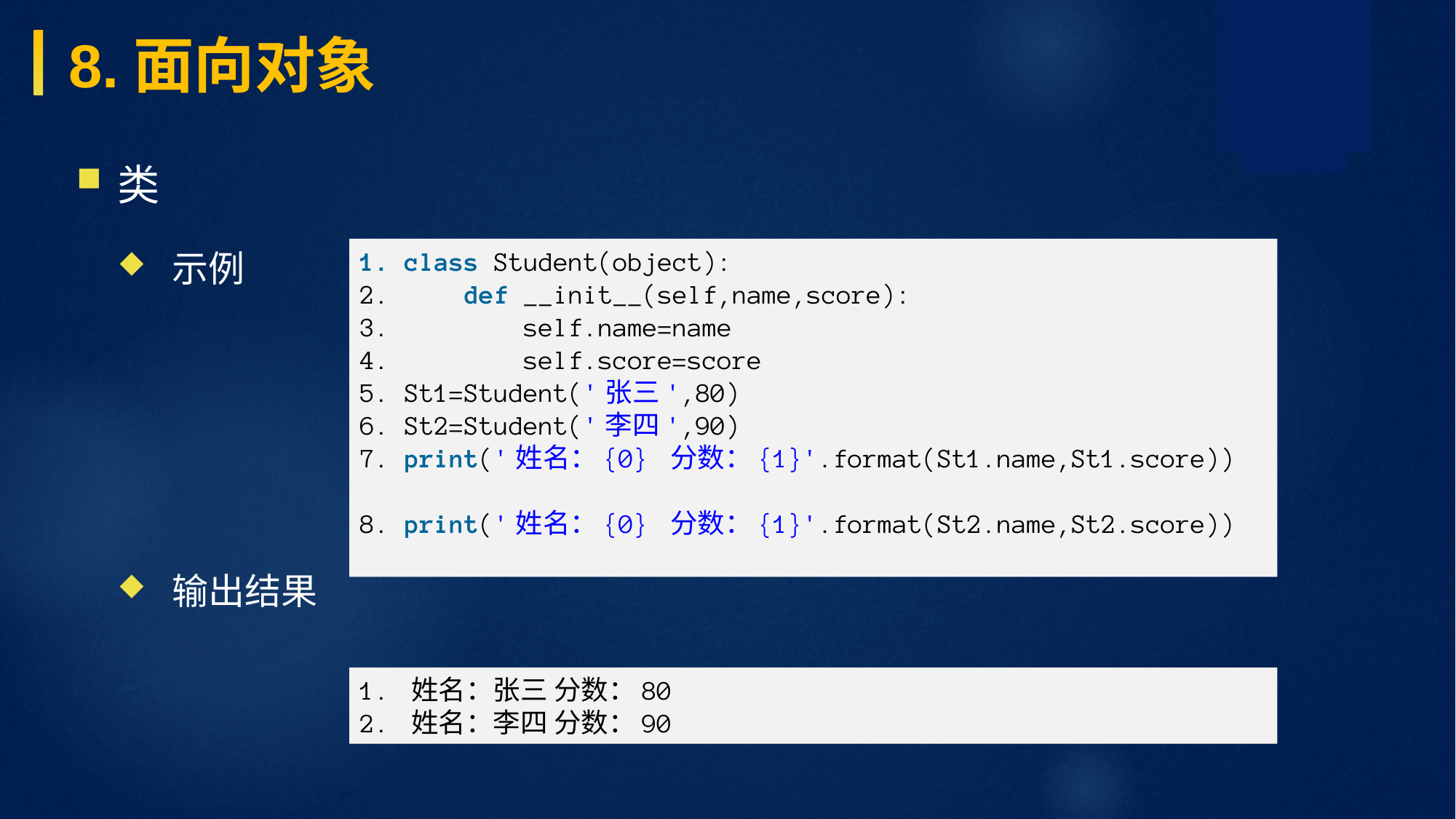

8.面向对象
类
示例

输出结果

1. class Student(object):    2.     def __init__(self,name,score):    3.         self.name=name    4.         self.score=score    5. St1=Student('张三',80)    6. St2=Student('李四',90)    7. print('姓名：{0} 分数：{1}'.format(St1.name,St1.score))    8. print('姓名：{0} 分数：{1}'.format(St2.name,St2.score))
1. 姓名：张三 分数：80    2. 姓名：李四 分数：90